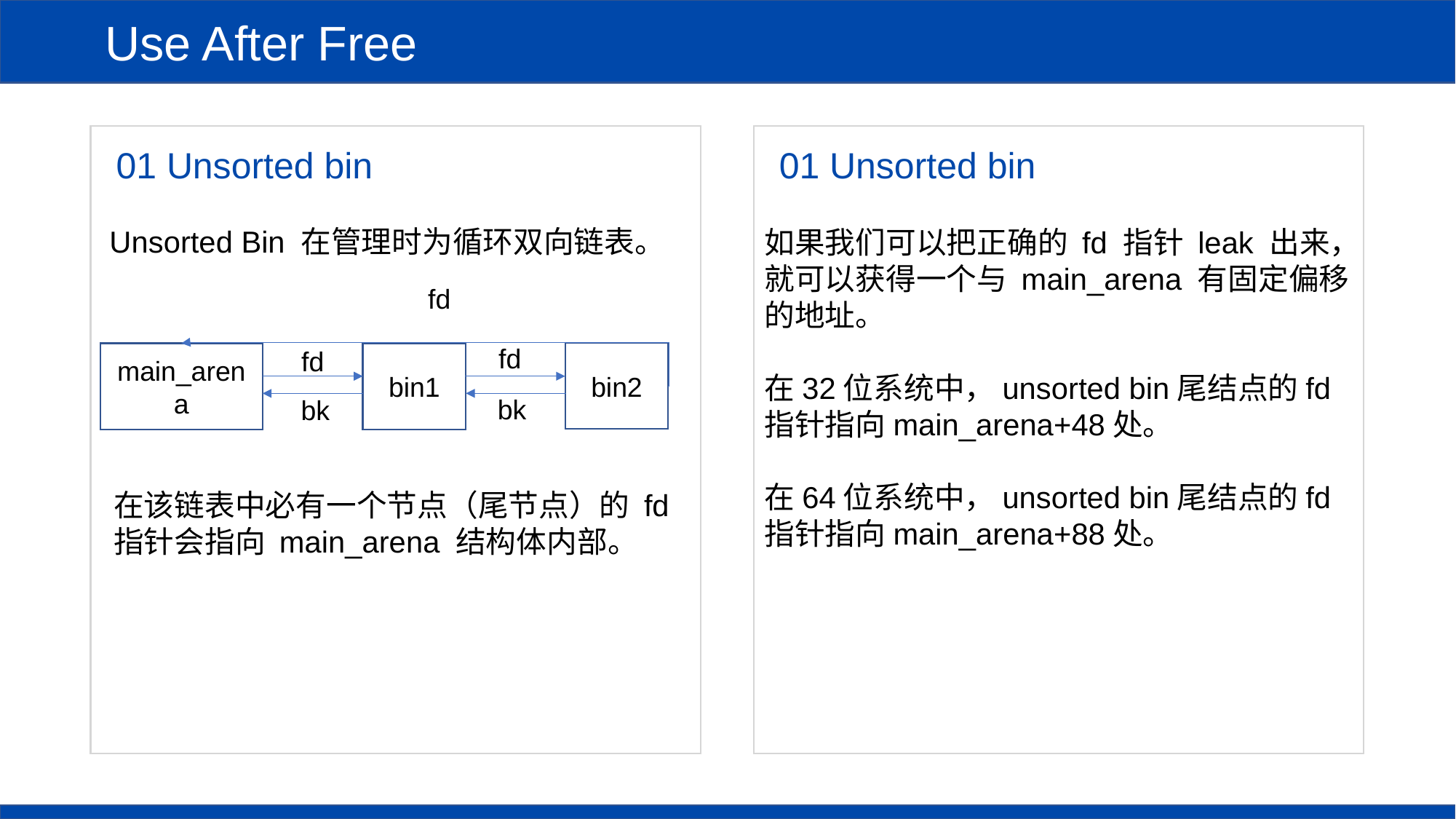

Use After Free

01 Unsorted bin
01 Unsorted bin
Unsorted Bin 在管理时为循环双向链表。
如果我们可以把正确的 fd 指针 leak 出来，就可以获得一个与 main_arena 有固定偏移的地址。

在32位系统中，unsorted bin尾结点的fd指针指向main_arena+48处。

在64位系统中，unsorted bin尾结点的fd指针指向main_arena+88处。

fd
fd
fd
bin2
main_arena
bin1
bk
bk
在该链表中必有一个节点（尾节点）的 fd 指针会指向 main_arena 结构体内部。